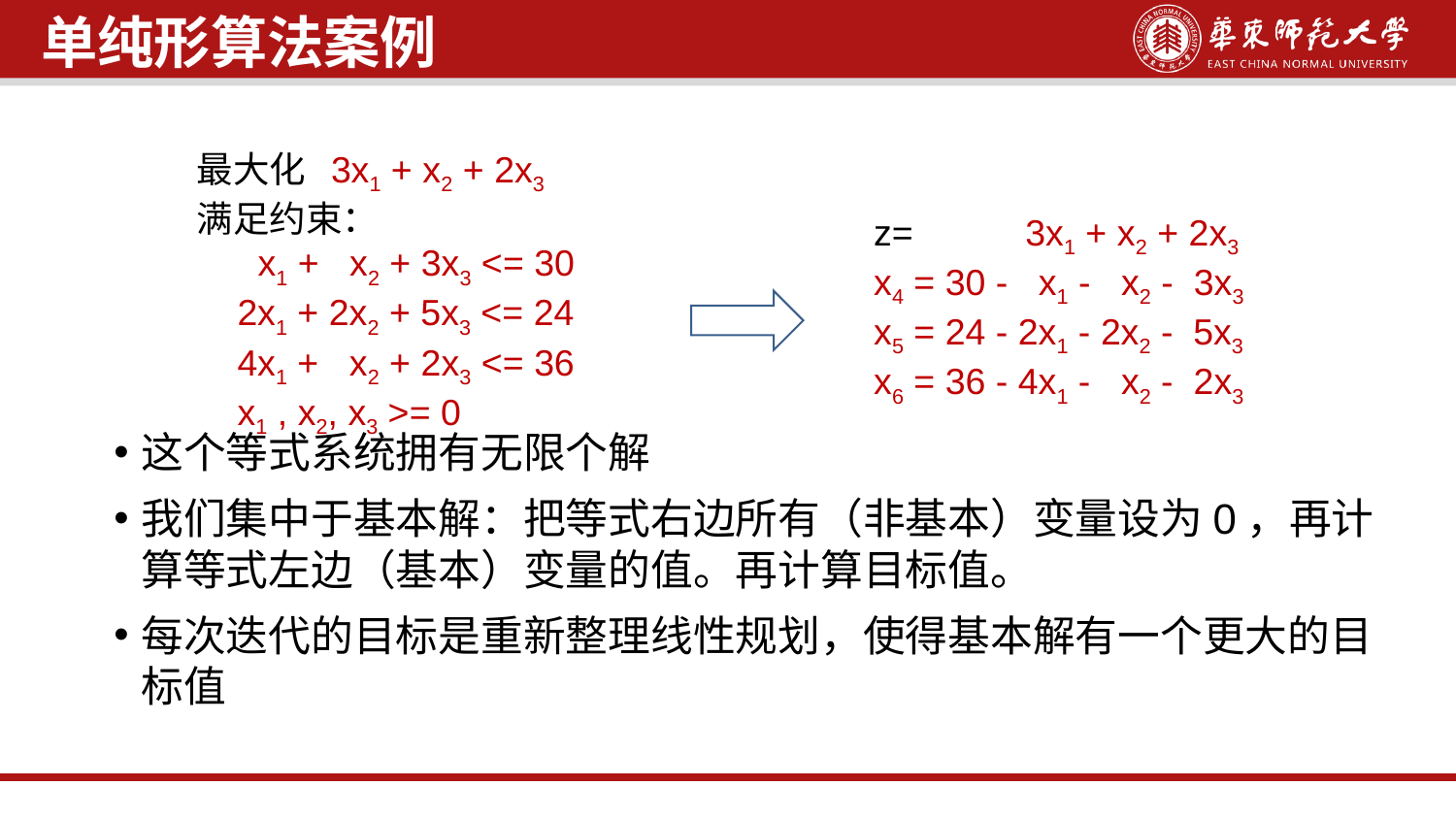

单纯形算法案例
最大化  3x1 + x2 + 2x3
满足约束：
      x1 +   x2 + 3x3 <= 30
    2x1 + 2x2 + 5x3 <= 24
    4x1 +   x2 + 2x3 <= 36
    x1 , x2, x3 >= 0
z=           3x1 + x2 + 2x3
x4 = 30 -   x1 -   x2 -  3x3
x5 = 24 - 2x1 - 2x2 -  5x3
x6 = 36 - 4x1 -   x2 -  2x3

这个等式系统拥有无限个解
我们集中于基本解：把等式右边所有（非基本）变量设为0，再计算等式左边（基本）变量的值。再计算目标值。
每次迭代的目标是重新整理线性规划，使得基本解有一个更大的目标值